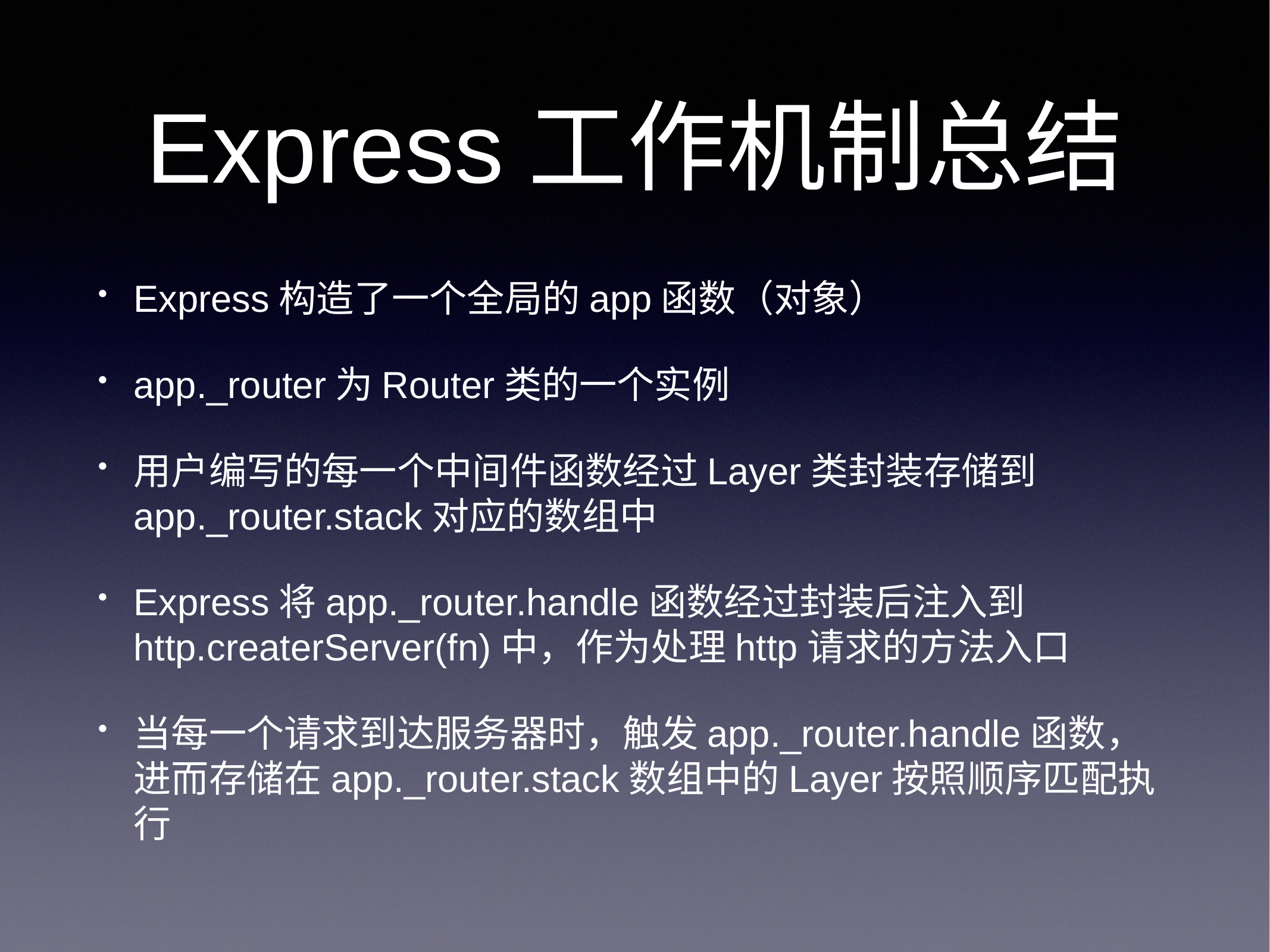

# Express工作机制总结
Express构造了一个全局的app函数（对象）
app._router为Router类的一个实例
用户编写的每一个中间件函数经过Layer类封装存储到app._router.stack对应的数组中
Express将app._router.handle函数经过封装后注入到http.createrServer(fn)中，作为处理http请求的方法入口
当每一个请求到达服务器时，触发app._router.handle函数，进而存储在app._router.stack数组中的Layer按照顺序匹配执行